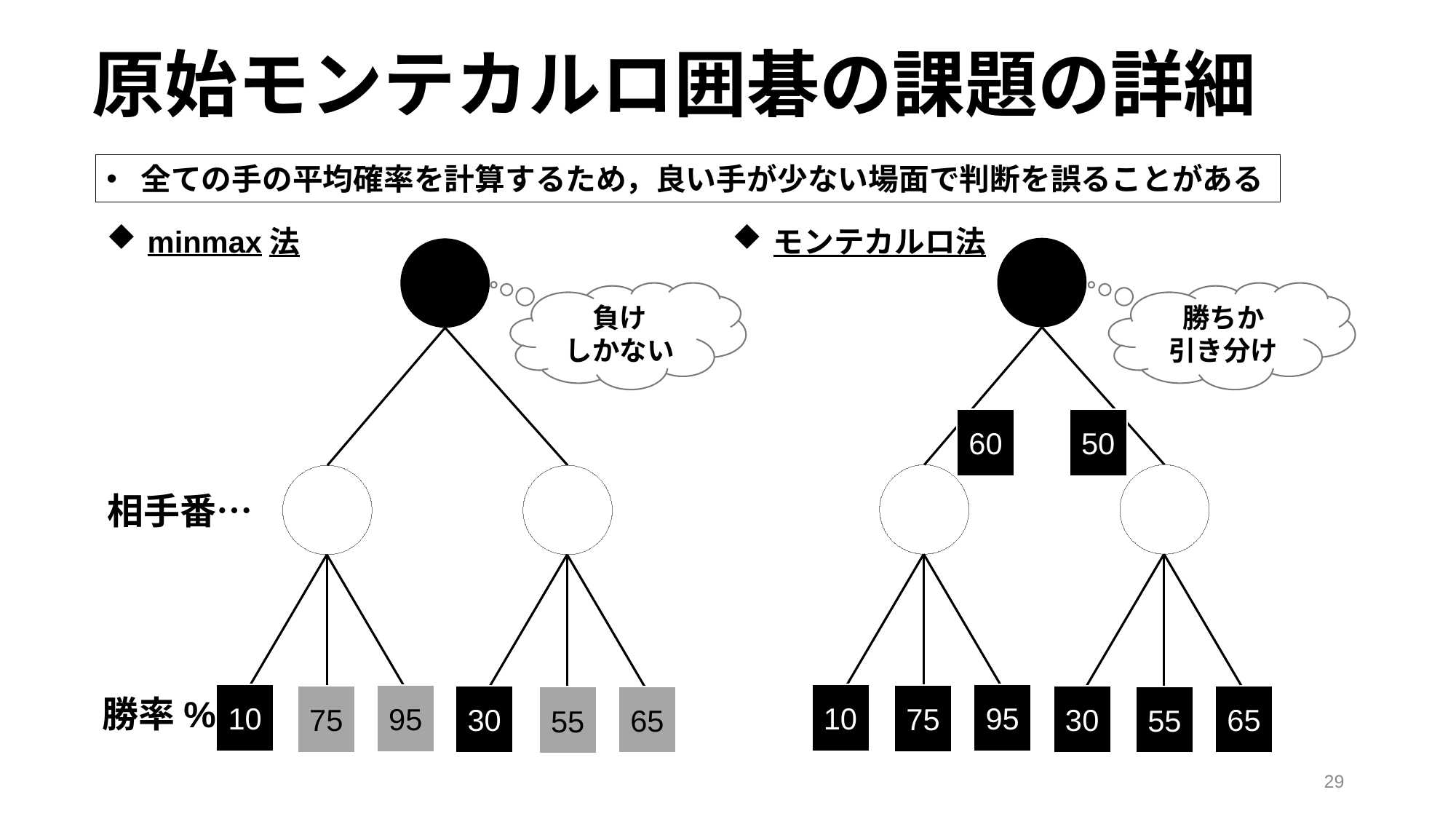

原始モンテカルロ囲碁の課題の詳細
全ての手の平均確率を計算するため，良い手が少ない場面で判断を誤ることがある
minmax法
モンテカルロ法

負け
しかない
勝ちか
引き分け
50
60

相手番…
10
10
95
10
95
75
75
30
30
65
勝率%
30
65
55
55
29